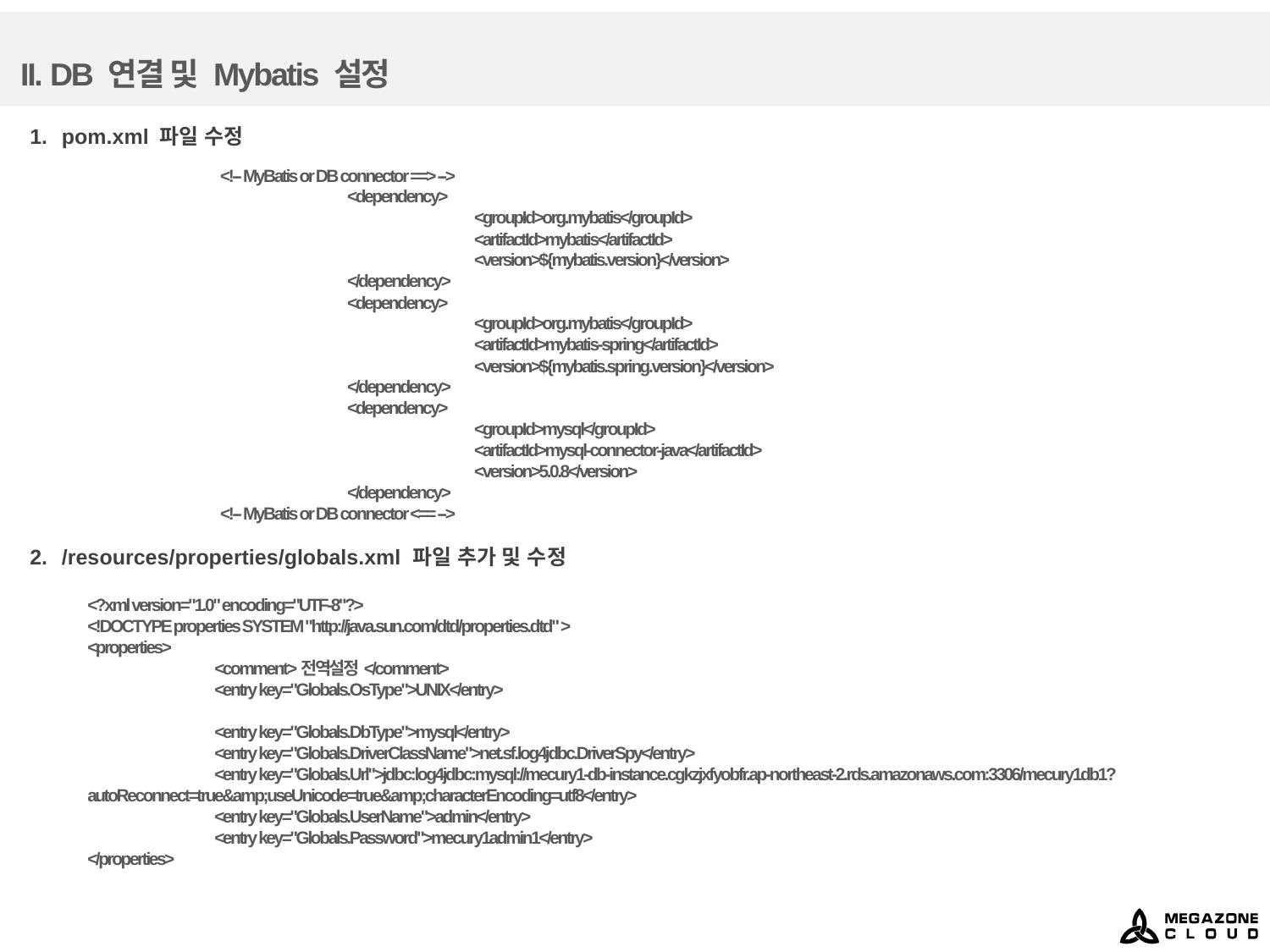

# II. DB 연결 및 Mybatis 설정
pom.xml 파일 수정

	<!-- MyBatis or DB connector ==> -->
		<dependency>
			<groupId>org.mybatis</groupId>
			<artifactId>mybatis</artifactId>
			<version>${mybatis.version}</version>
		</dependency>
		<dependency>
			<groupId>org.mybatis</groupId>
			<artifactId>mybatis-spring</artifactId>
			<version>${mybatis.spring.version}</version>
		</dependency>
		<dependency>
			<groupId>mysql</groupId>
			<artifactId>mysql-connector-java</artifactId>
			<version>5.0.8</version>
		</dependency>
	<!-- MyBatis or DB connector <== -->
/resources/properties/globals.xml 파일 추가 및 수정

<?xml version="1.0" encoding="UTF-8"?>
<!DOCTYPE properties SYSTEM "http://java.sun.com/dtd/properties.dtd" >
<properties>
	<comment>전역설정</comment>
	<entry key="Globals.OsType">UNIX</entry>

	<entry key="Globals.DbType">mysql</entry>
	<entry key="Globals.DriverClassName">net.sf.log4jdbc.DriverSpy</entry>
	<entry key="Globals.Url">jdbc:log4jdbc:mysql://mecury1-db-instance.cgkzjxfyobfr.ap-northeast-2.rds.amazonaws.com:3306/mecury1db1?autoReconnect=true&amp;useUnicode=true&amp;characterEncoding=utf8</entry>
	<entry key="Globals.UserName">admin</entry>
	<entry key="Globals.Password">mecury1admin1</entry>
</properties>